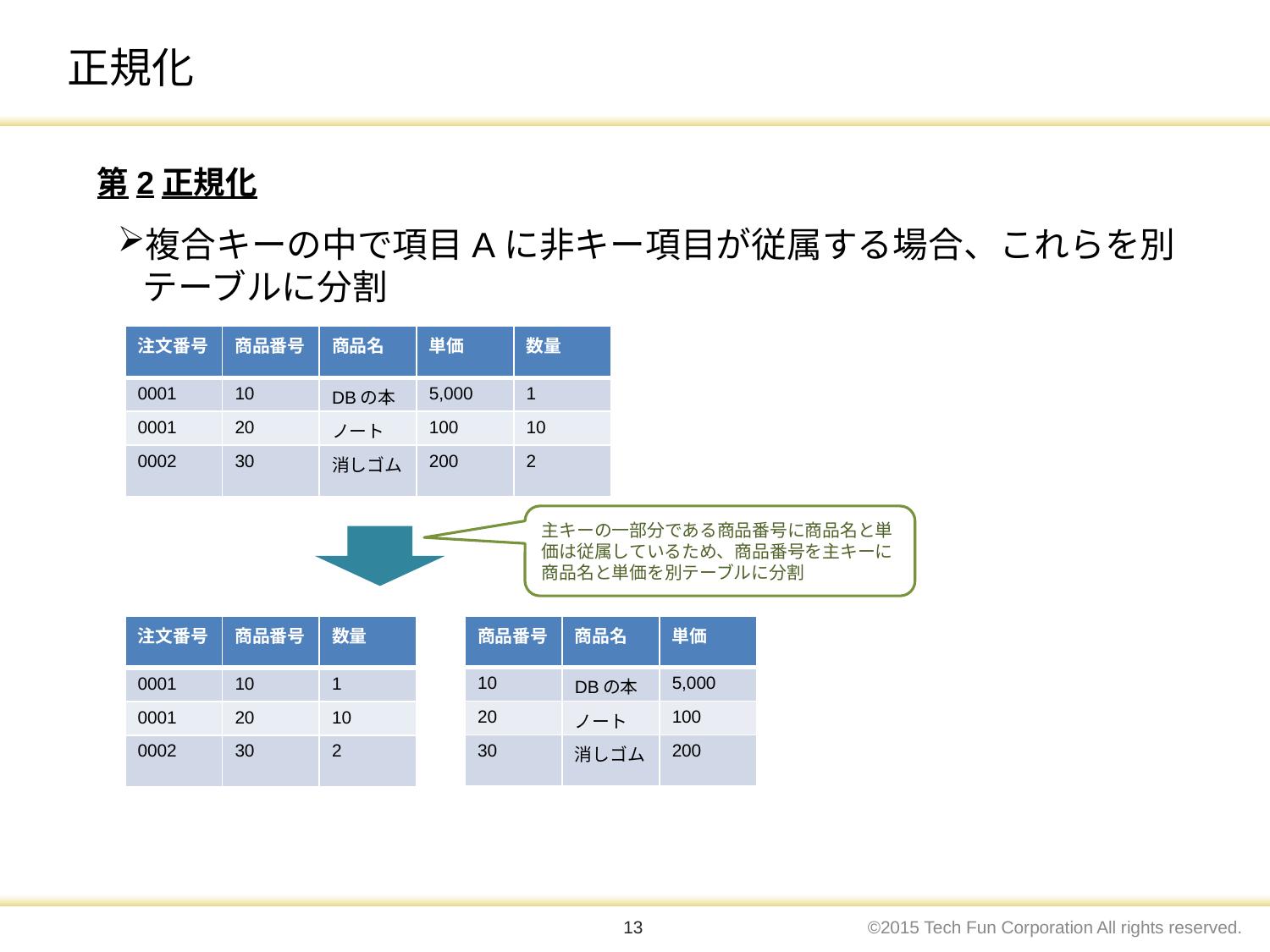

# 正規化

第2正規化
複合キーの中で項目Aに非キー項目が従属する場合、これらを別テーブルに分割
| 注文番号 | 商品番号 | 商品名 | 単価 | 数量 |
| --- | --- | --- | --- | --- |
| 0001 | 10 | DBの本 | 5,000 | 1 |
| 0001 | 20 | ノート | 100 | 10 |
| 0002 | 30 | 消しゴム | 200 | 2 |
主キーの一部分である商品番号に商品名と単価は従属しているため、商品番号を主キーに商品名と単価を別テーブルに分割

| 注文番号 | 商品番号 | 数量 |
| --- | --- | --- |
| 0001 | 10 | 1 |
| 0001 | 20 | 10 |
| 0002 | 30 | 2 |
| 商品番号 | 商品名 | 単価 |
| --- | --- | --- |
| 10 | DBの本 | 5,000 |
| 20 | ノート | 100 |
| 30 | 消しゴム | 200 |
13
©2015 Tech Fun Corporation All rights reserved.